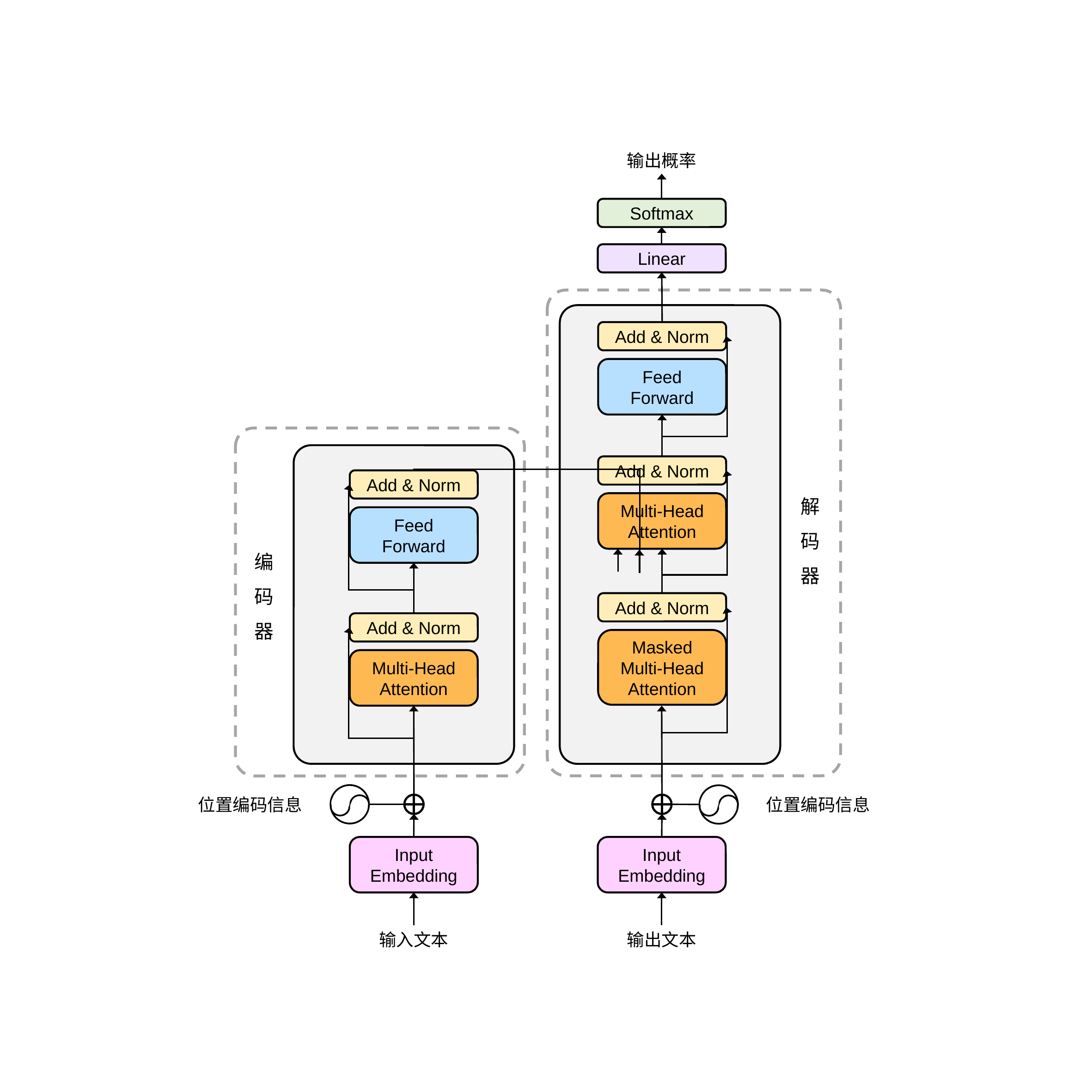

输出概率
Softmax
Linear

Add & Norm
Feed
Forward

Add & Norm
Add & Norm
Feed
Forward
解
码
器
Multi-Head
Attention
编
码
器
Add & Norm
Add & Norm
Masked
Multi-Head
Attention
Multi-Head
Attention

位置编码信息
位置编码信息

Input
Embedding
Input
Embedding
输入文本
输出文本